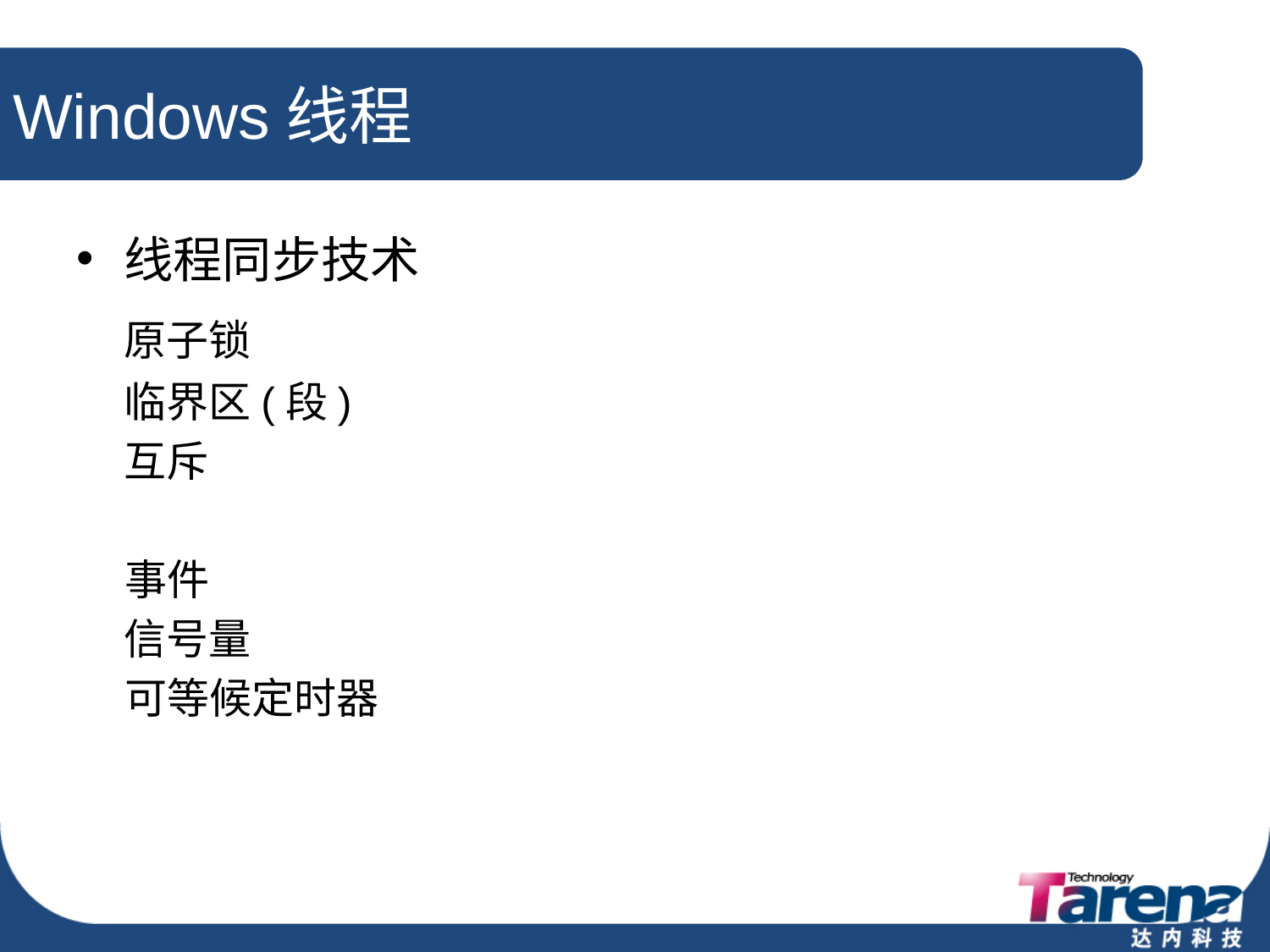

# Windows线程
线程同步技术
	原子锁
	临界区(段)
	互斥

    事件
	信号量
    可等候定时器